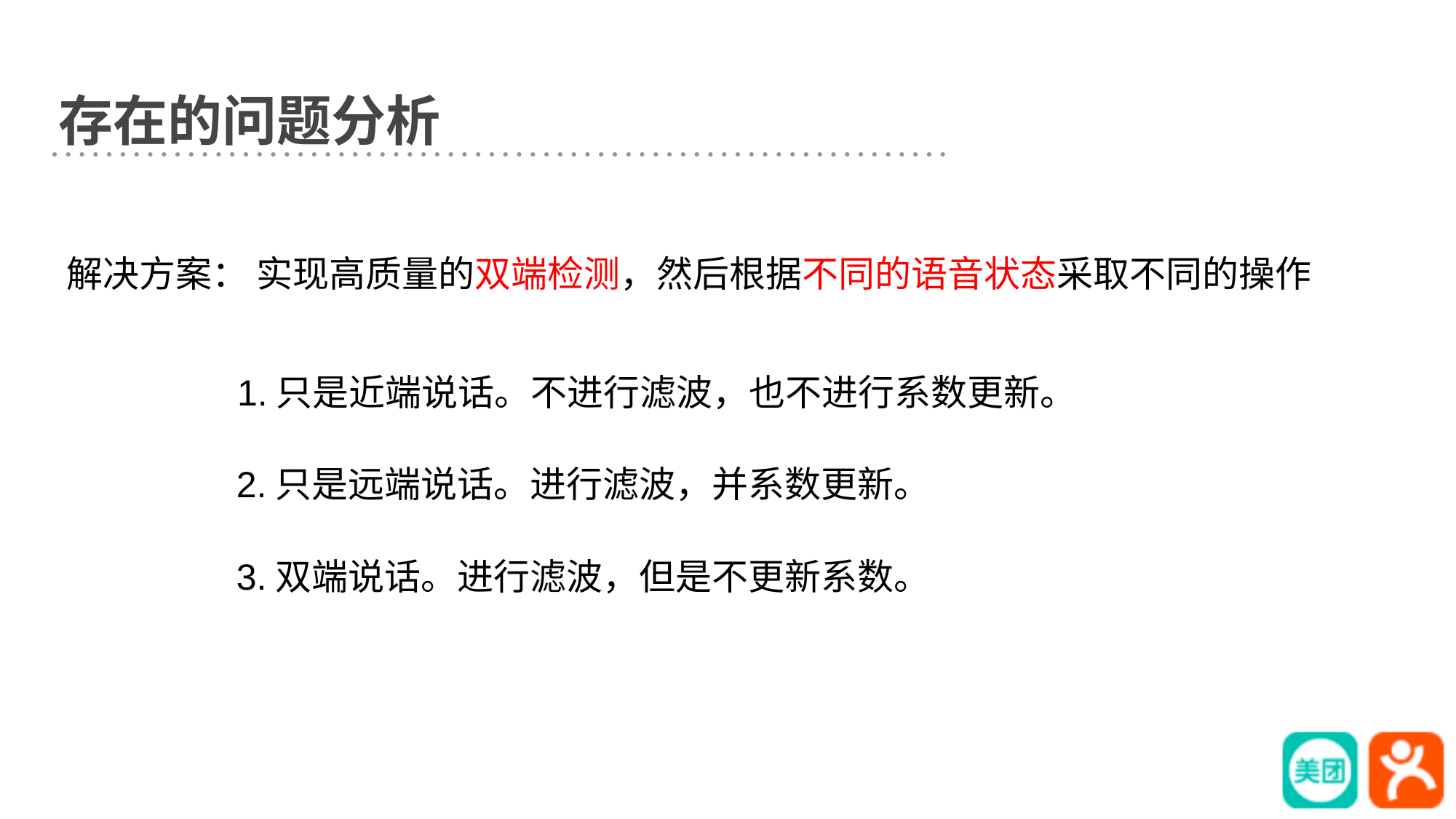

存在的问题分析

解决方案： 实现高质量的双端检测，然后根据不同的语音状态采取不同的操作
1.只是近端说话。不进行滤波，也不进行系数更新。
2.只是远端说话。进行滤波，并系数更新。
3.双端说话。进行滤波，但是不更新系数。